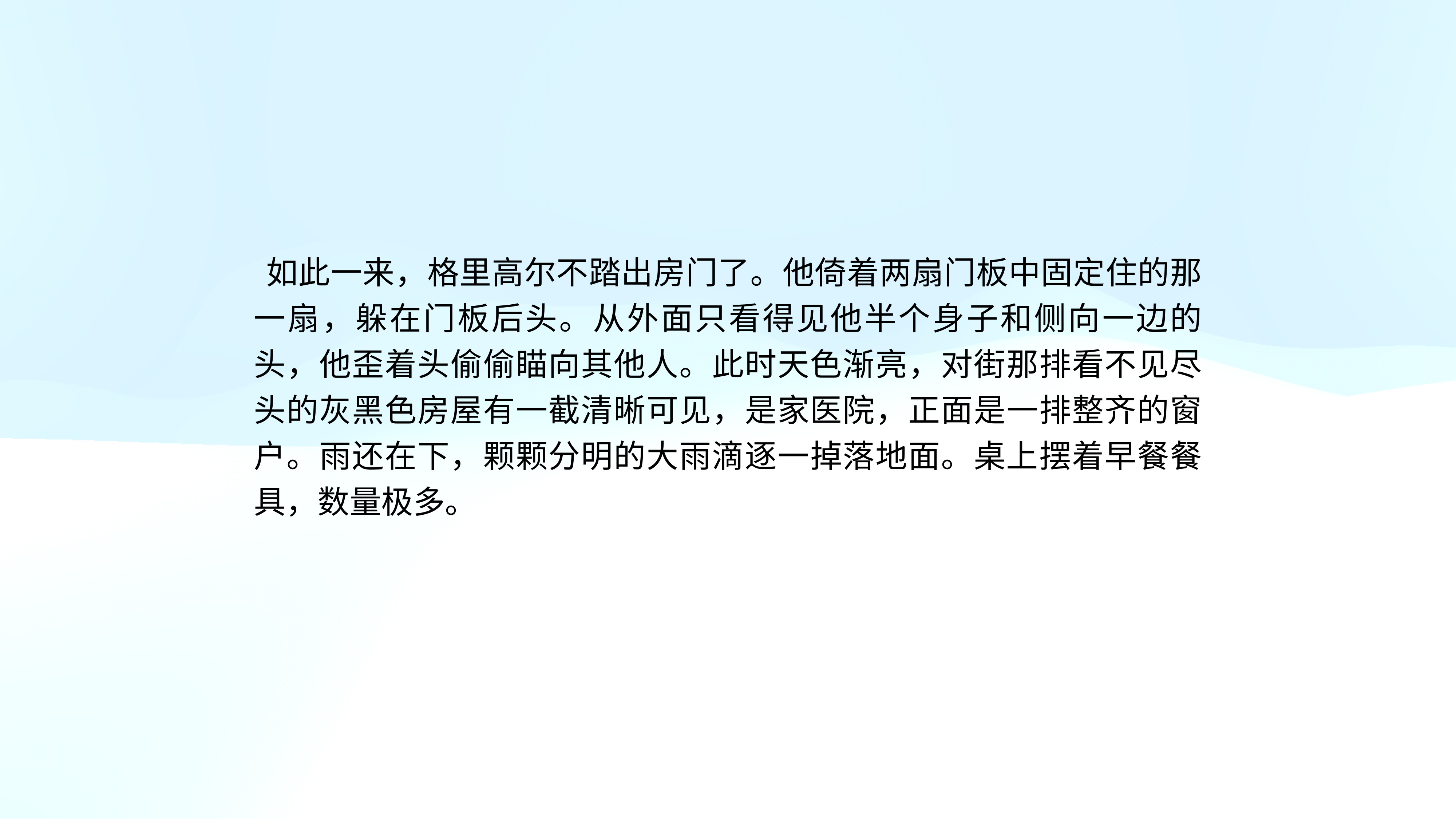

如此一来，格里高尔不踏出房门了。他倚着两扇门板中固定住的那一扇，躲在门板后头。从外面只看得见他半个身子和侧向一边的头，他歪着头偷偷瞄向其他人。此时天色渐亮，对街那排看不见尽头的灰黑色房屋有一截清晰可见，是家医院，正面是一排整齐的窗户。雨还在下，颗颗分明的大雨滴逐一掉落地面。桌上摆着早餐餐具，数量极多。